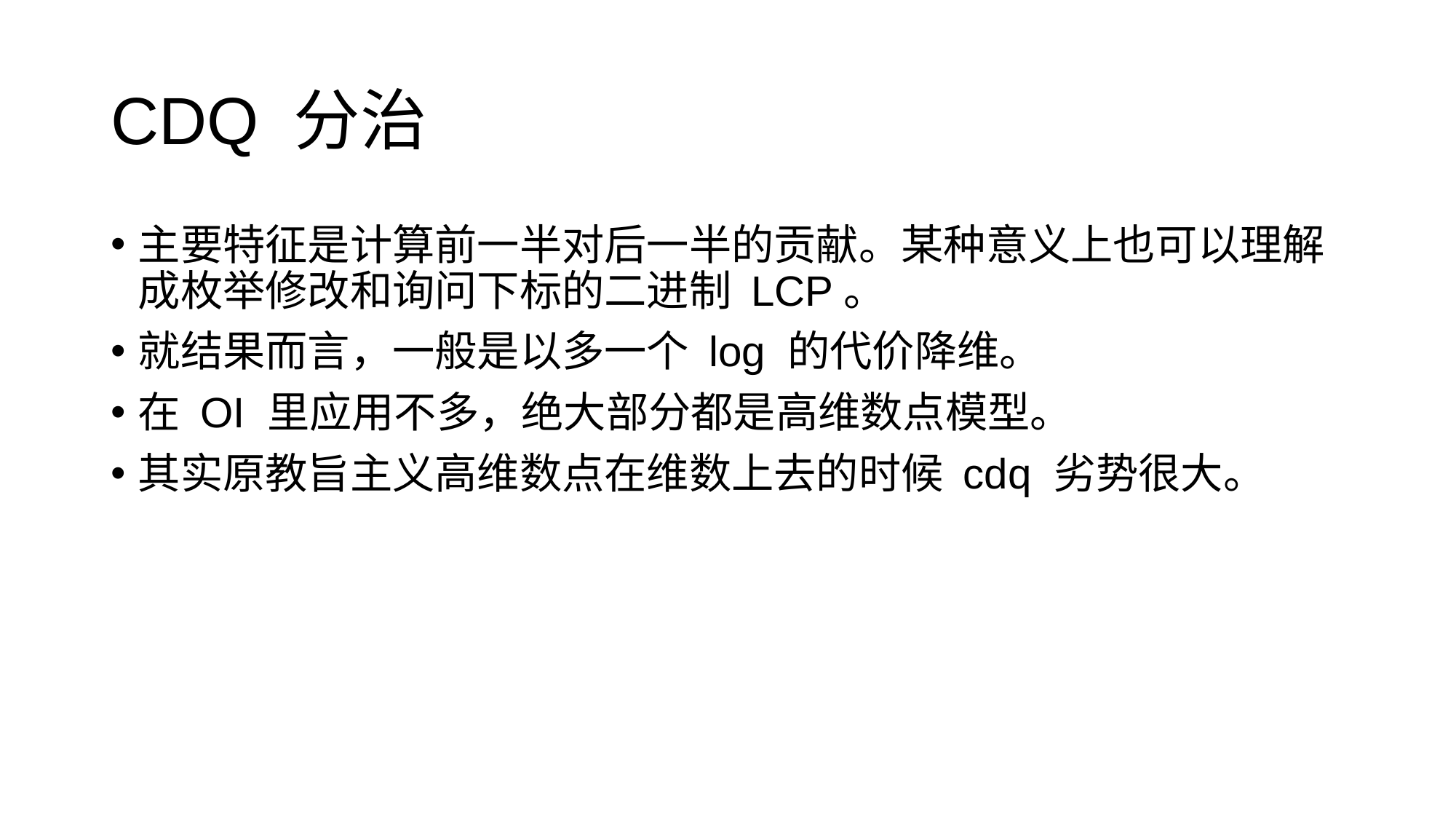

# CDQ 分治
主要特征是计算前一半对后一半的贡献。某种意义上也可以理解成枚举修改和询问下标的二进制 LCP。
就结果而言，一般是以多一个 log 的代价降维。
在 OI 里应用不多，绝大部分都是高维数点模型。
其实原教旨主义高维数点在维数上去的时候 cdq 劣势很大。